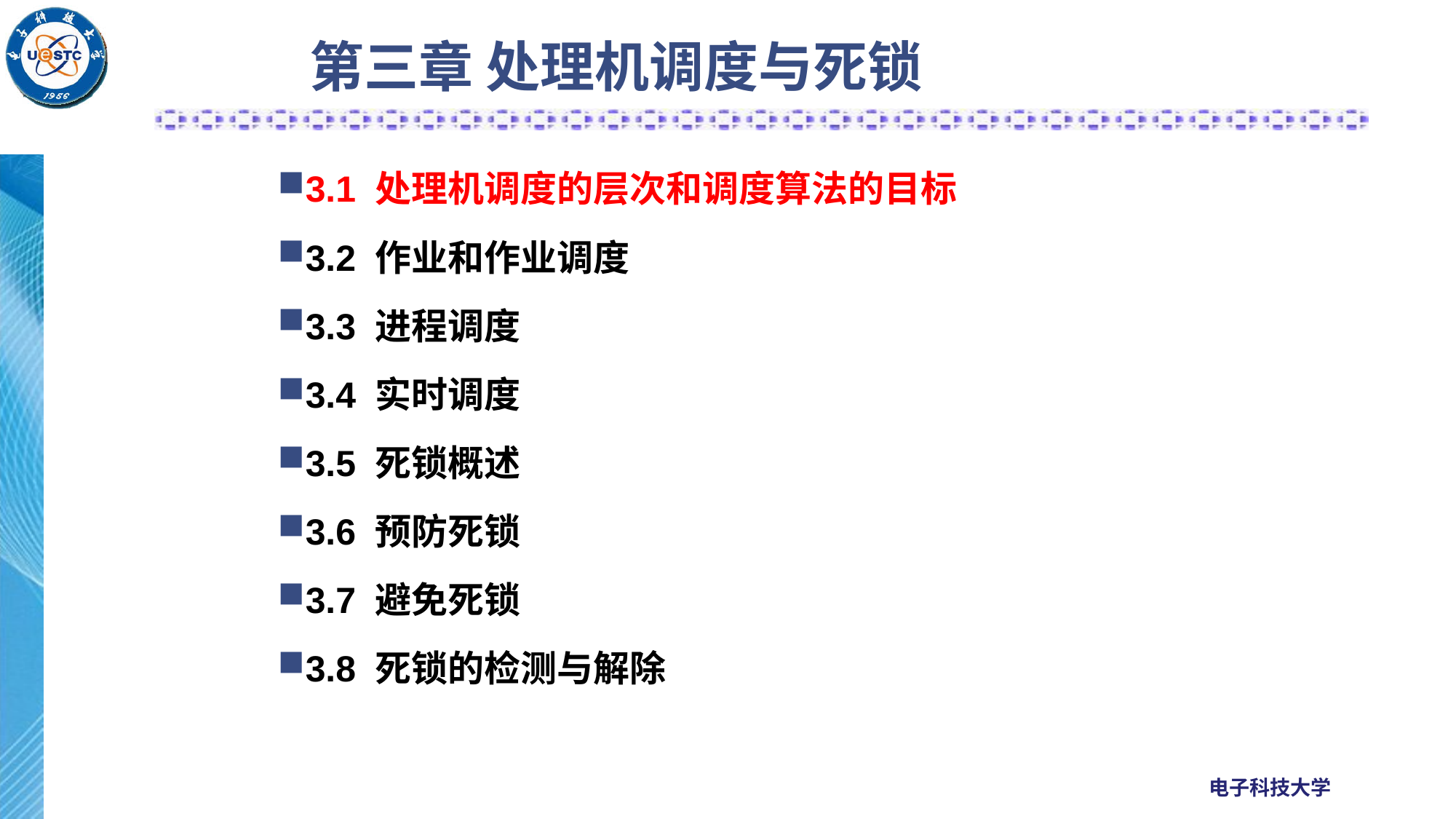

# 第三章 处理机调度与死锁
3.1 处理机调度的层次和调度算法的目标
3.2 作业和作业调度
3.3 进程调度
3.4 实时调度
3.5 死锁概述
3.6 预防死锁
3.7 避免死锁
3.8 死锁的检测与解除